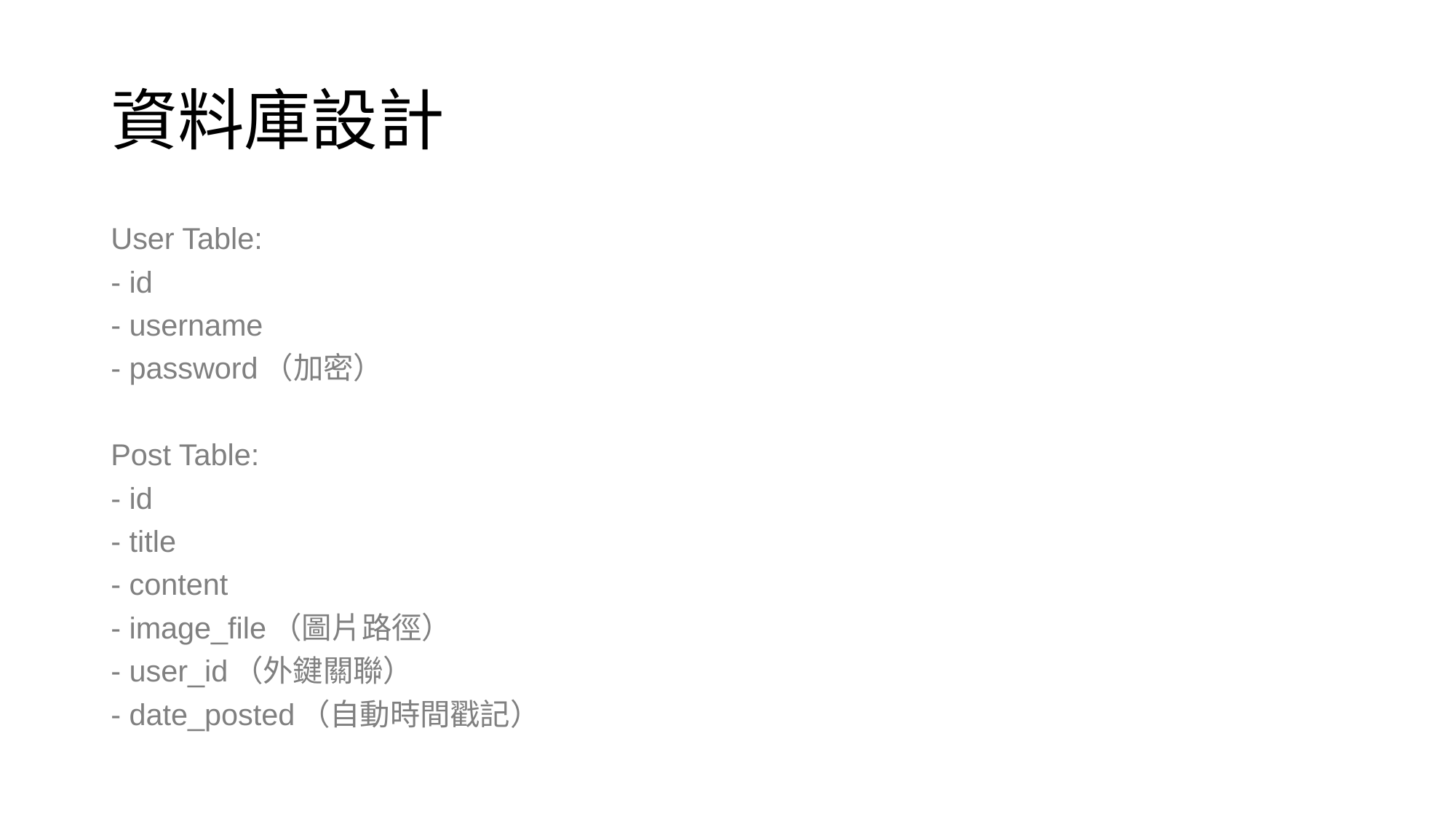

# 資料庫設計
User Table:
- id
- username
- password（加密）

Post Table:
- id
- title
- content
- image_file（圖片路徑）
- user_id（外鍵關聯）
- date_posted（自動時間戳記）